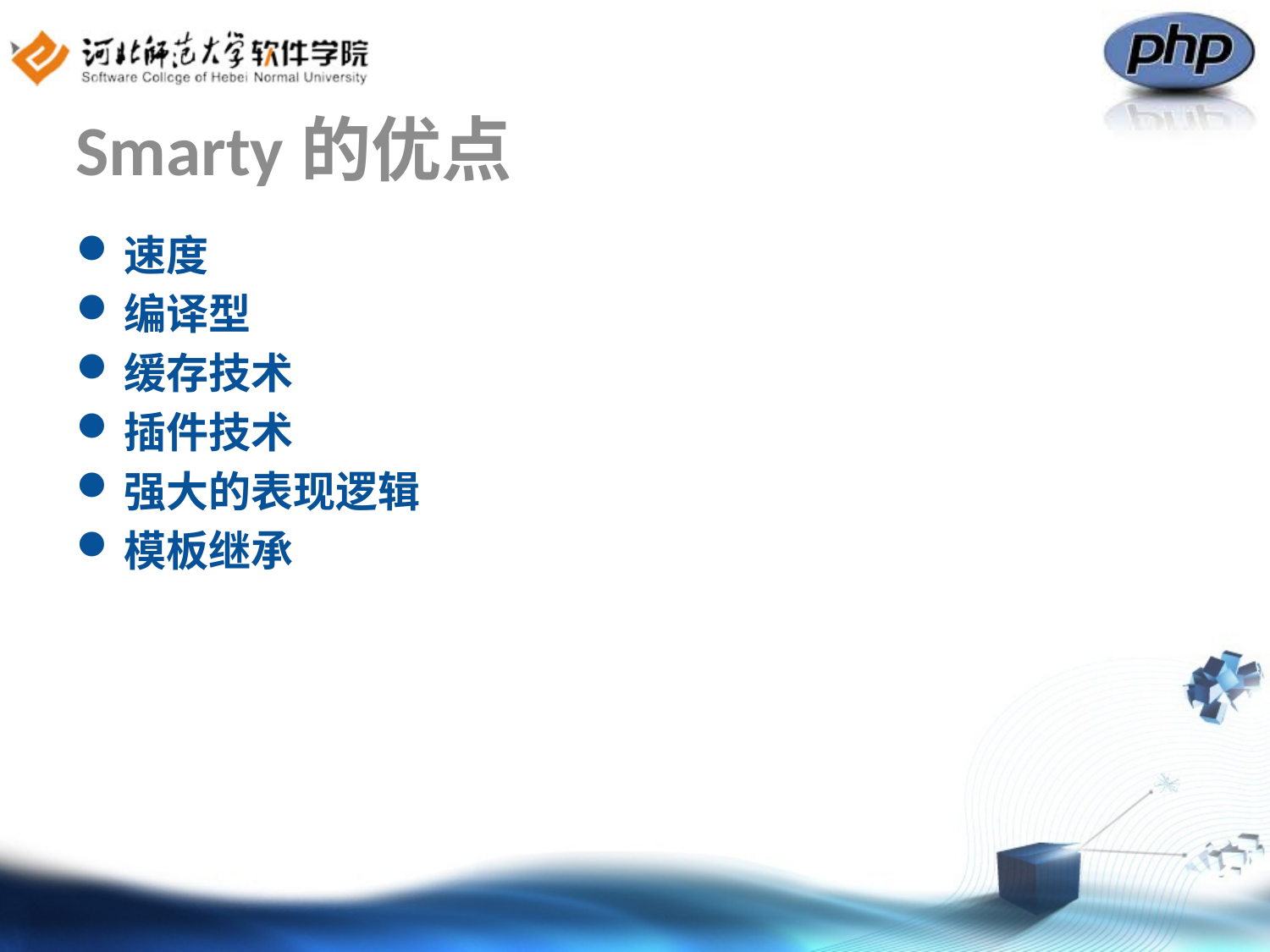

# Smarty的优点
速度
编译型
缓存技术
插件技术
强大的表现逻辑
模板继承